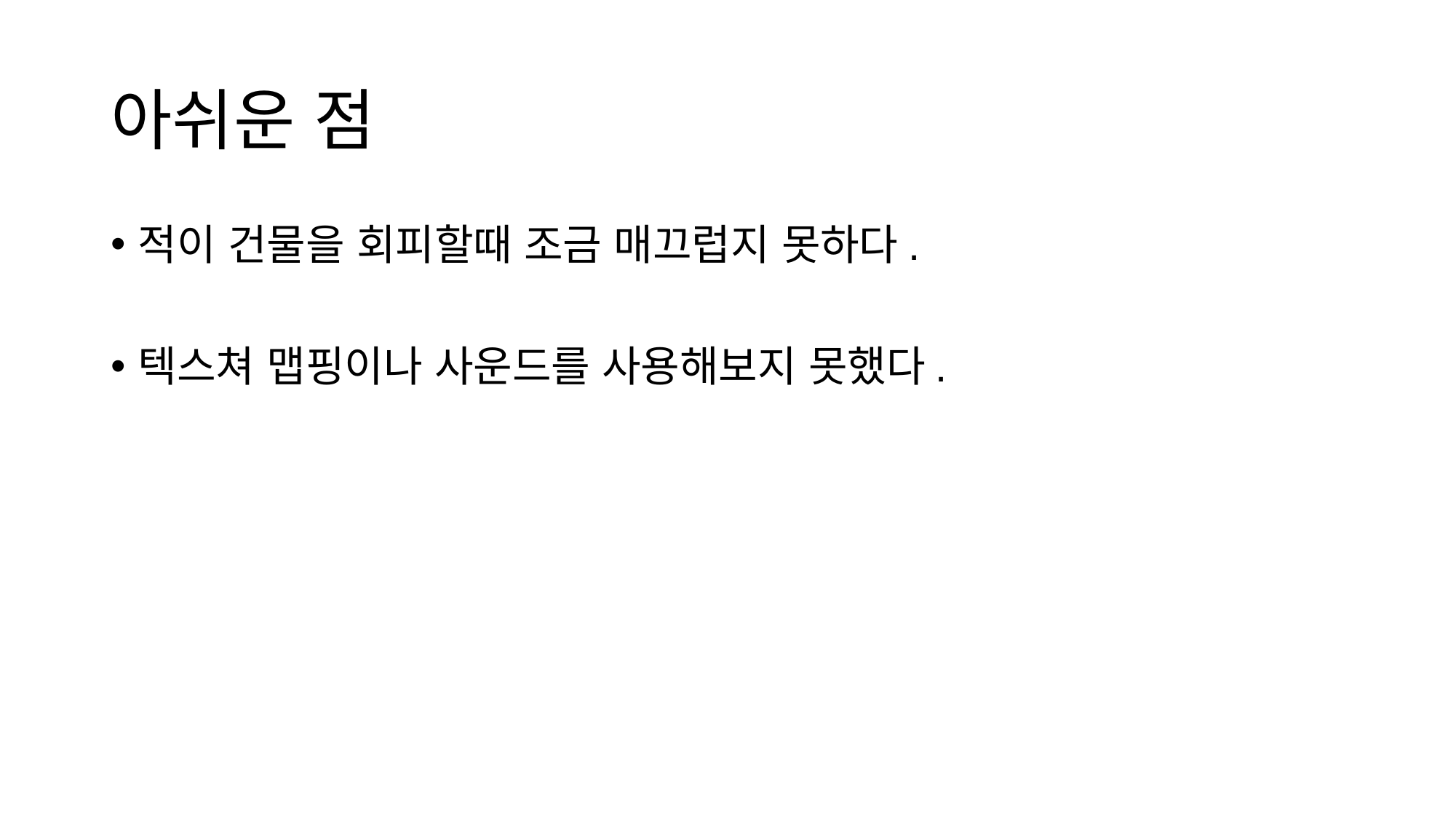

# 아쉬운 점
적이 건물을 회피할때 조금 매끄럽지 못하다.

텍스쳐 맵핑이나 사운드를 사용해보지 못했다.